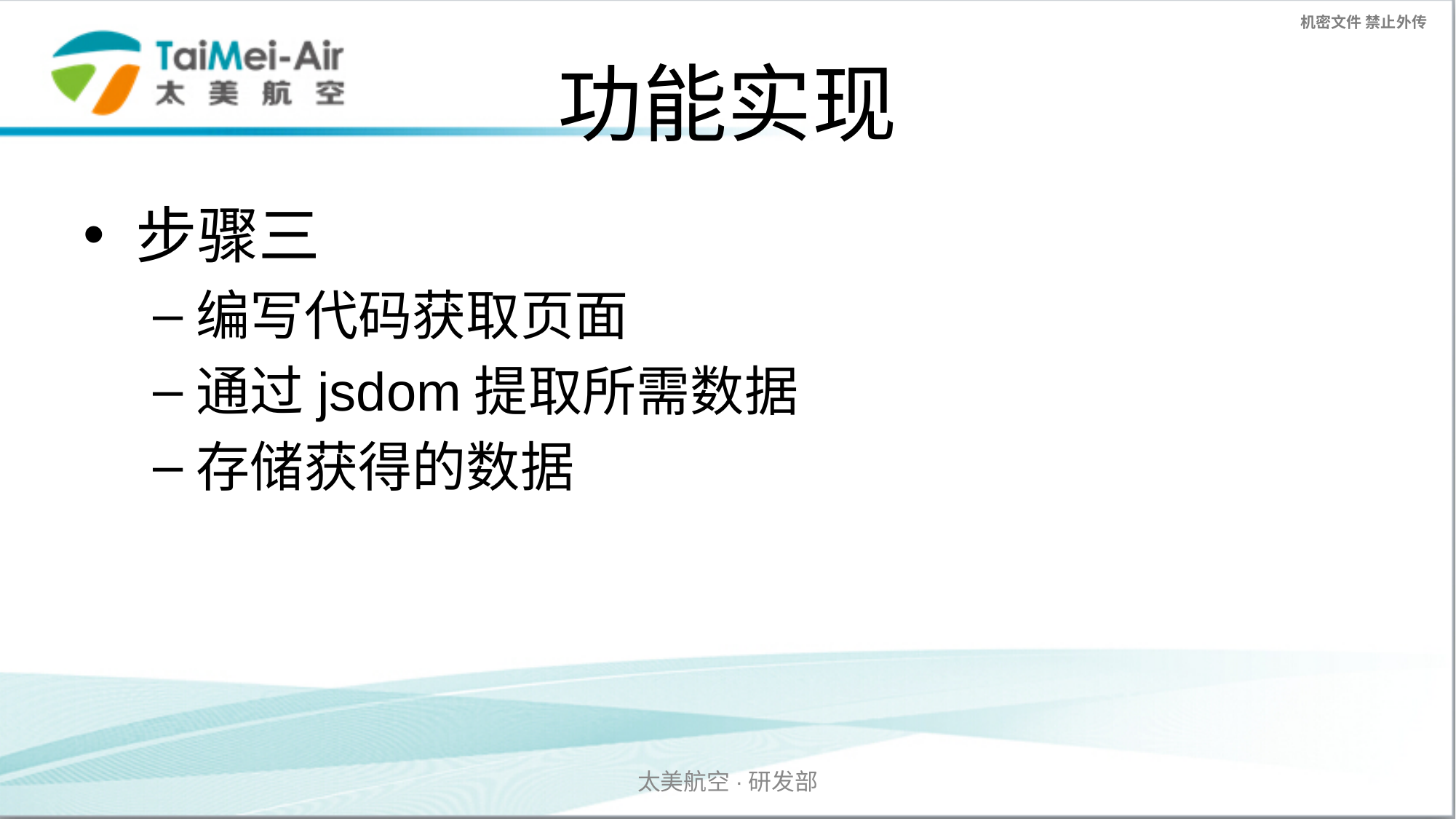

# 功能实现
步骤三
编写代码获取页面
通过jsdom提取所需数据
存储获得的数据
太美航空·研发部